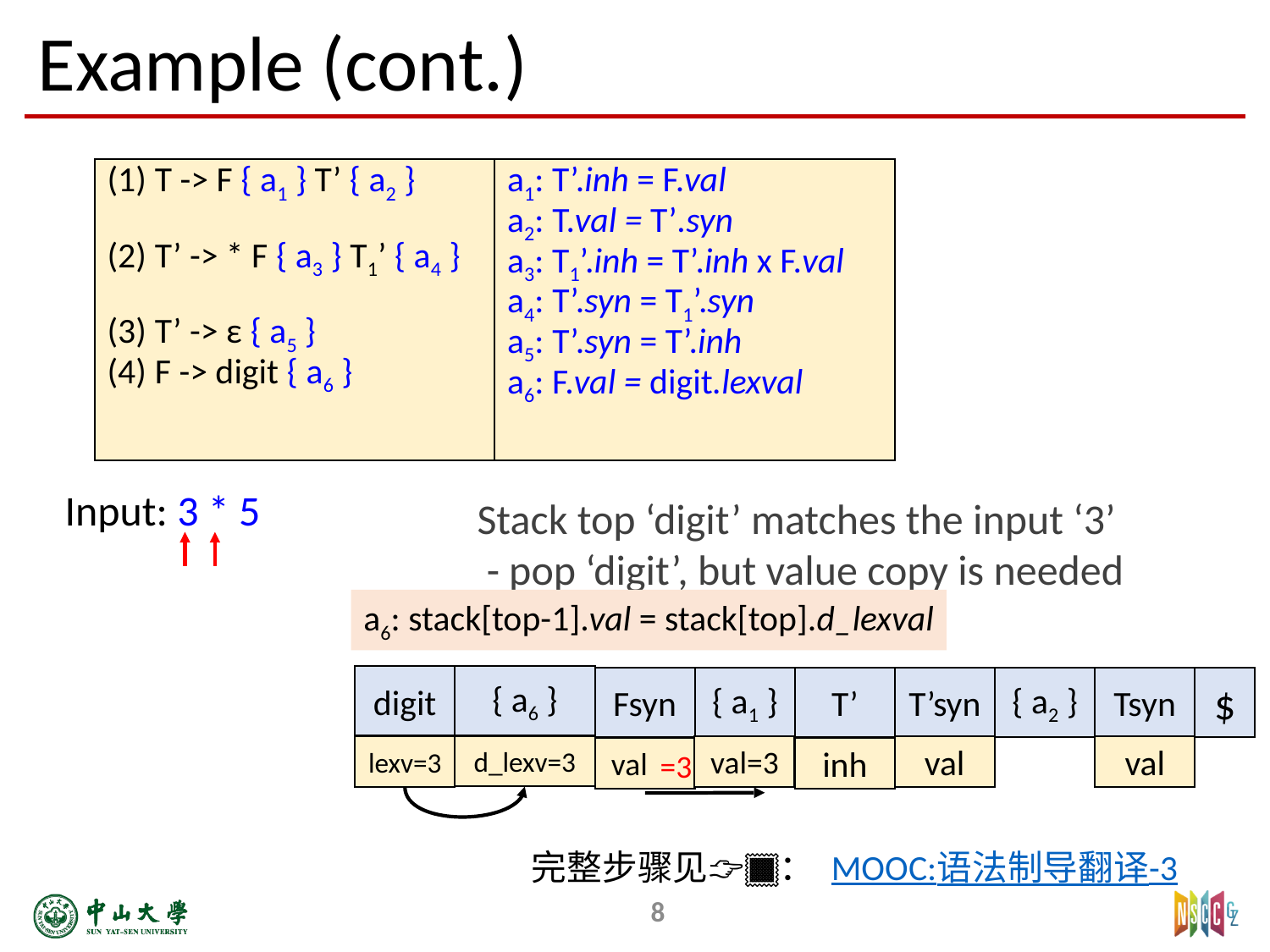

# Example (cont.)
| T -> F { a1 } T’ { a2 } T’ -> \* F { a3 } T1’ { a4 } T’ -> ε { a5 } F -> digit { a6 } | a1: T’.inh = F.val a2: T.val = T’.syn a3: T1’.inh = T’.inh x F.val a4: T’.syn = T1’.syn a5: T’.syn = T’.inh a6: F.val = digit.lexval |
| --- | --- |
Input: 3 * 5
Stack top ‘digit’ matches the input ‘3’
 - pop ‘digit’, but value copy is needed
a6: stack[top-1].val = stack[top].d_lexval
digit
{ a6 }
F
Fsyn
{ a1 }
T’
T’syn
T
{ a2 }
Tsyn
$
lexv=3
d_lexv=3
val=3
val
val
val=3
inh
=3
完整步骤见👉🏿： MOOC:语法制导翻译-3
8